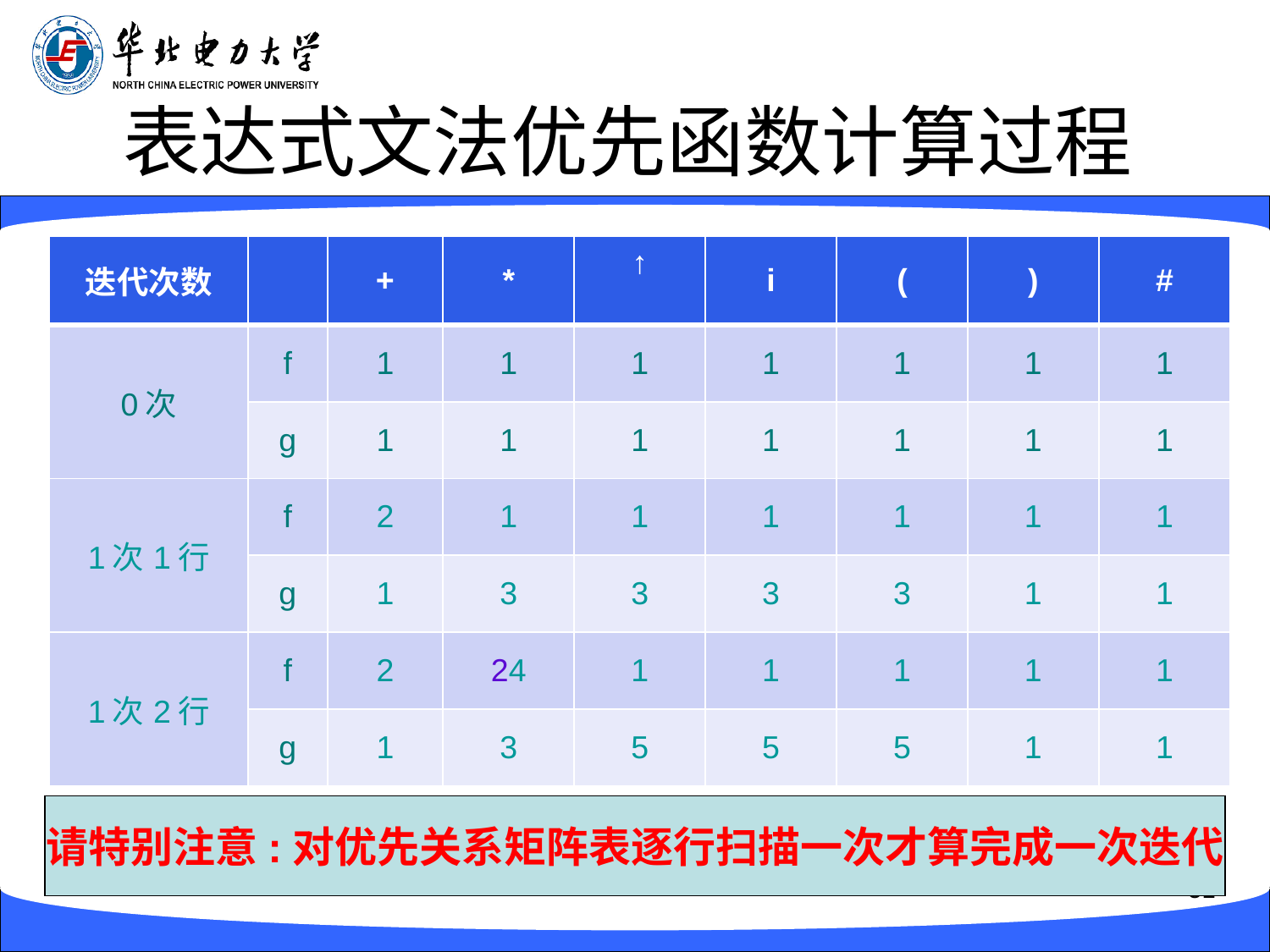

表达式文法优先函数计算过程
| 迭代次数 |  | + | \* | ↑ | i | ( | ) | # |
| --- | --- | --- | --- | --- | --- | --- | --- | --- |
| 0次 | f | 1 | 1 | 1 | 1 | 1 | 1 | 1 |
|  | g | 1 | 1 | 1 | 1 | 1 | 1 | 1 |
| 1次1行 | f | 2 | 1 | 1 | 1 | 1 | 1 | 1 |
|  | g | 1 | 3 | 3 | 3 | 3 | 1 | 1 |
| 1次2行 | f | 2 | 24 | 1 | 1 | 1 | 1 | 1 |
|  | g | 1 | 3 | 5 | 5 | 5 | 1 | 1 |
请特别注意:对优先关系矩阵表逐行扫描一次才算完成一次迭代
51